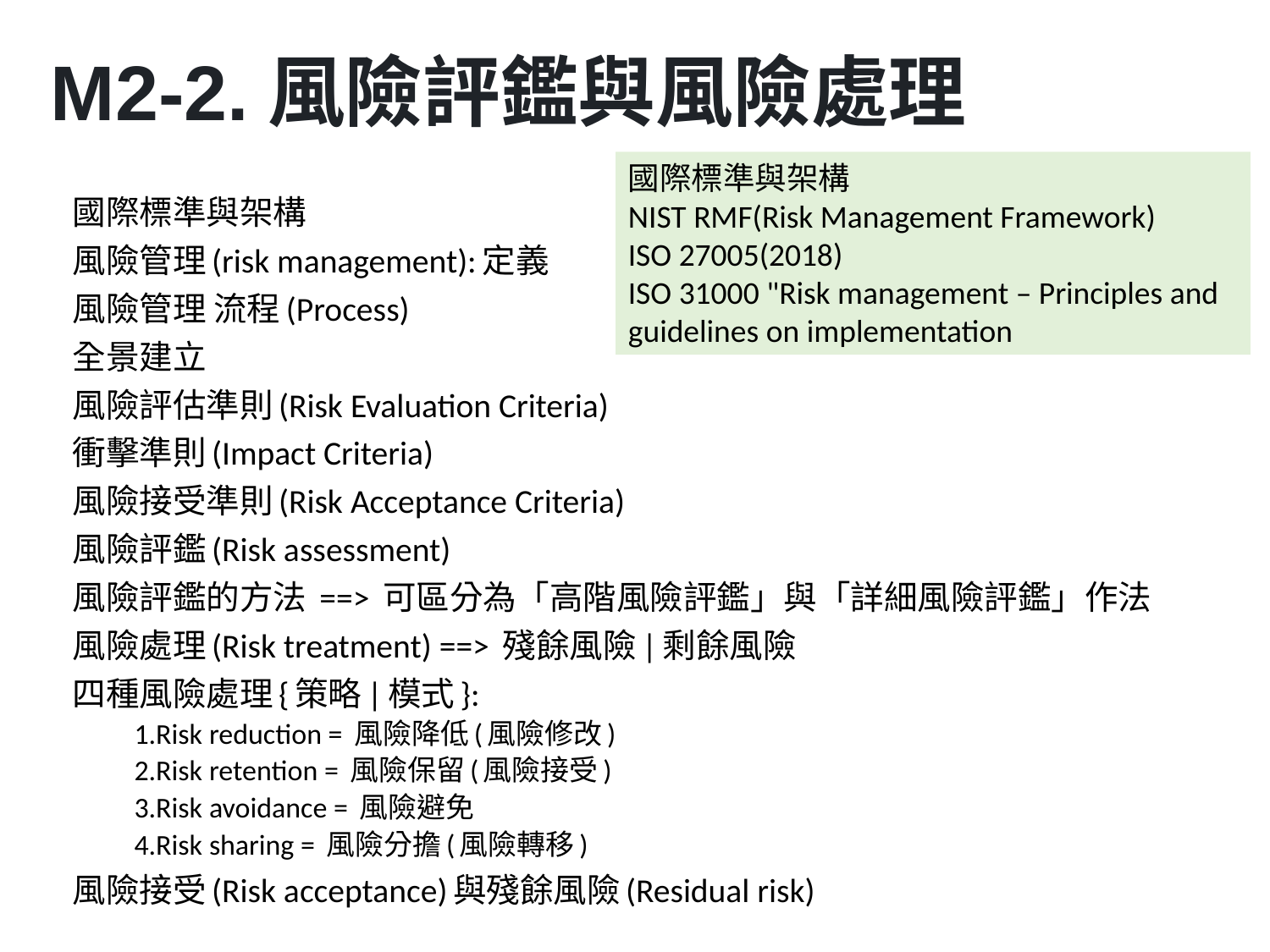

# M2-2.風險評鑑與風險處理
國際標準與架構
NIST RMF(Risk Management Framework)
ISO 27005(2018)
ISO 31000 "Risk management – Principles and guidelines on implementation
國際標準與架構
風險管理(risk management):定義
風險管理 流程(Process)
全景建立
風險評估準則(Risk Evaluation Criteria)
衝擊準則(Impact Criteria)
風險接受準則(Risk Acceptance Criteria)
風險評鑑(Risk assessment)
風險評鑑的方法 ==> 可區分為「高階風險評鑑」與「詳細風險評鑑」作法
風險處理(Risk treatment) ==> 殘餘風險|剩餘風險
四種風險處理{策略|模式}:
1.Risk reduction = 風險降低(風險修改)
2.Risk retention = 風險保留(風險接受)
3.Risk avoidance = 風險避免
4.Risk sharing = 風險分擔(風險轉移)
風險接受(Risk acceptance)與殘餘風險(Residual risk)